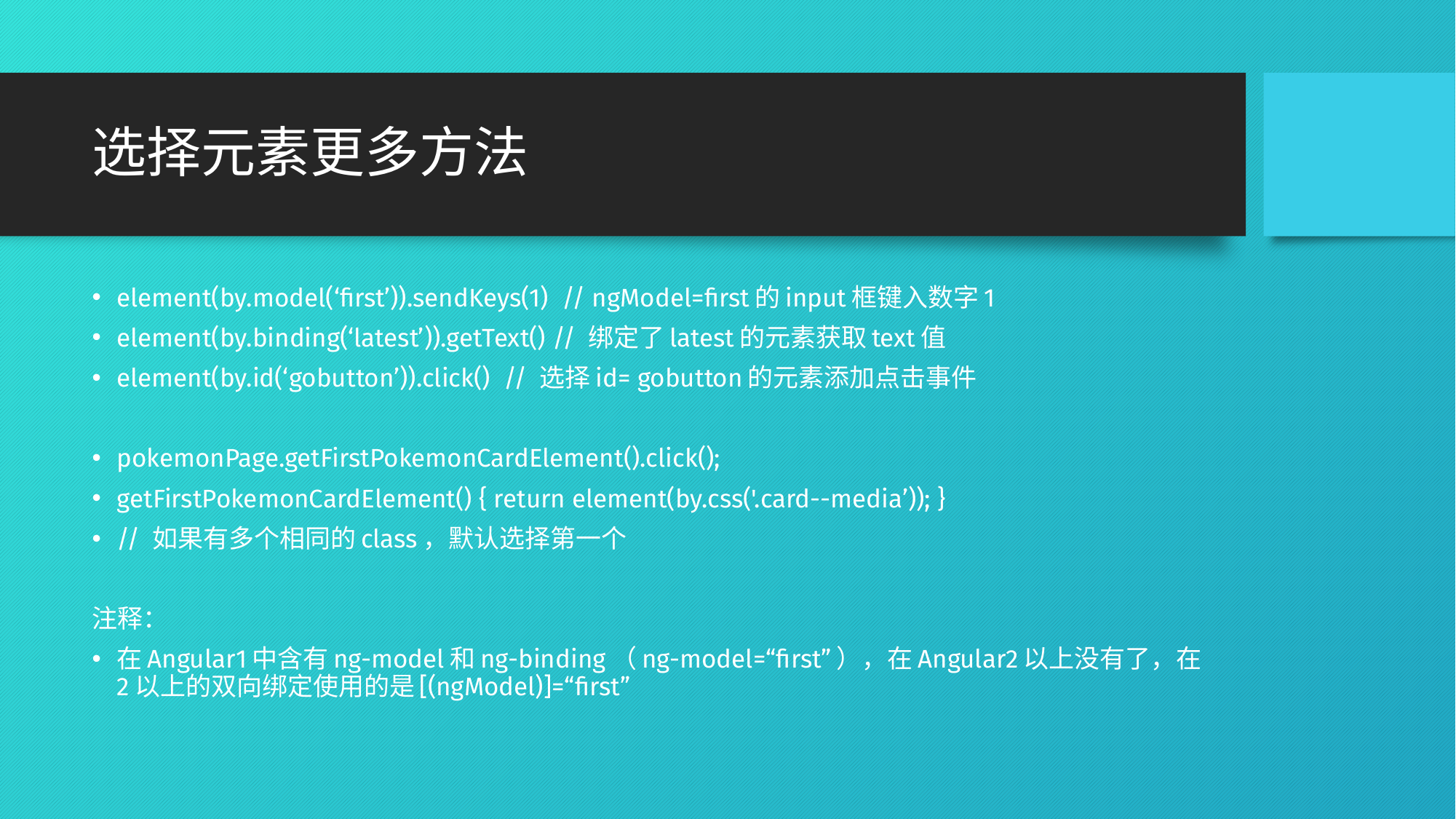

# 选择元素更多方法
element(by.model(‘first’)).sendKeys(1)  // ngModel=first的input框键入数字1
element(by.binding(‘latest’)).getText() // 绑定了latest的元素获取text值
element(by.id(‘gobutton’)).click()  // 选择id= gobutton的元素添加点击事件

pokemonPage.getFirstPokemonCardElement().click();
getFirstPokemonCardElement() { return element(by.css('.card--media’)); }
// 如果有多个相同的class，默认选择第一个

注释：
在Angular1中含有ng-model和ng-binding（ng-model=“first”），在Angular2以上没有了，在2以上的双向绑定使用的是[(ngModel)]=“first”